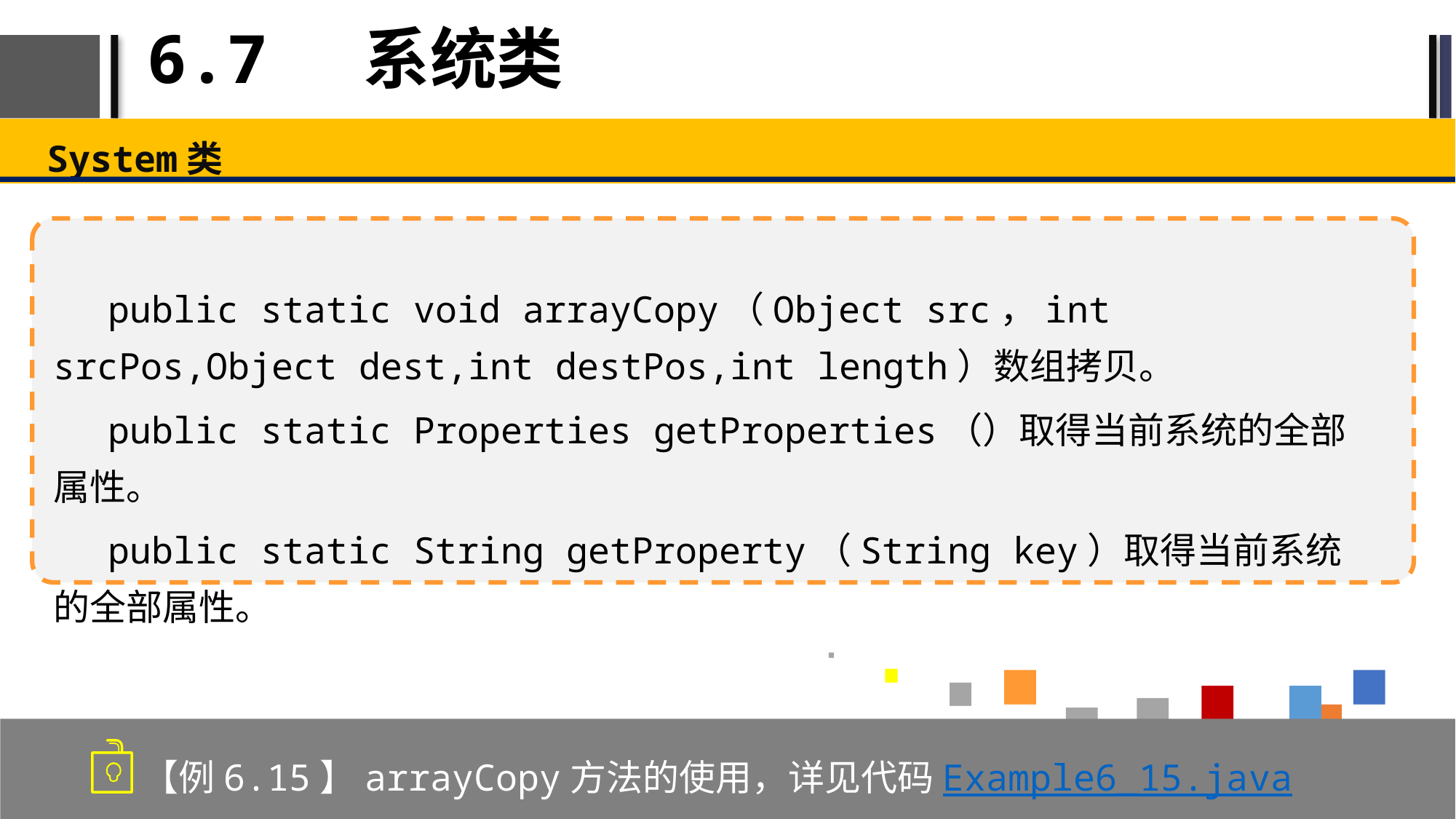

# 6.7  系统类

System类

public static void arrayCopy（Object src，int srcPos,Object dest,int destPos,int length）数组拷贝。
public static Properties getProperties（）取得当前系统的全部属性。
public static String getProperty（String key）取得当前系统的全部属性。

【例6.15】arrayCopy方法的使用，详见代码Example6_15.java